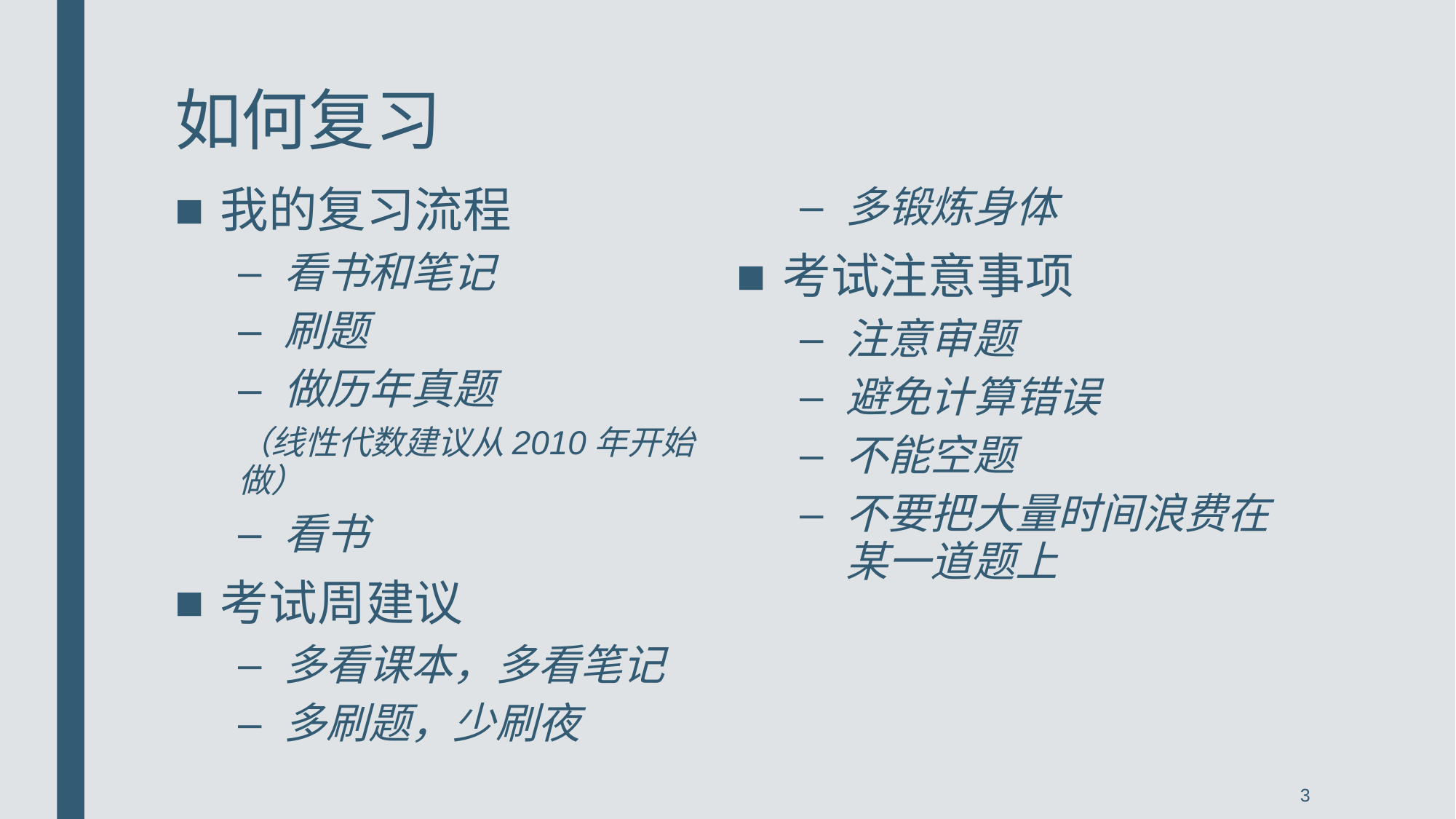

# 如何复习
我的复习流程
看书和笔记
刷题
做历年真题
（线性代数建议从2010年开始做）
看书
考试周建议
多看课本，多看笔记
多刷题，少刷夜
多锻炼身体
考试注意事项
注意审题
避免计算错误
不能空题
不要把大量时间浪费在某一道题上
3